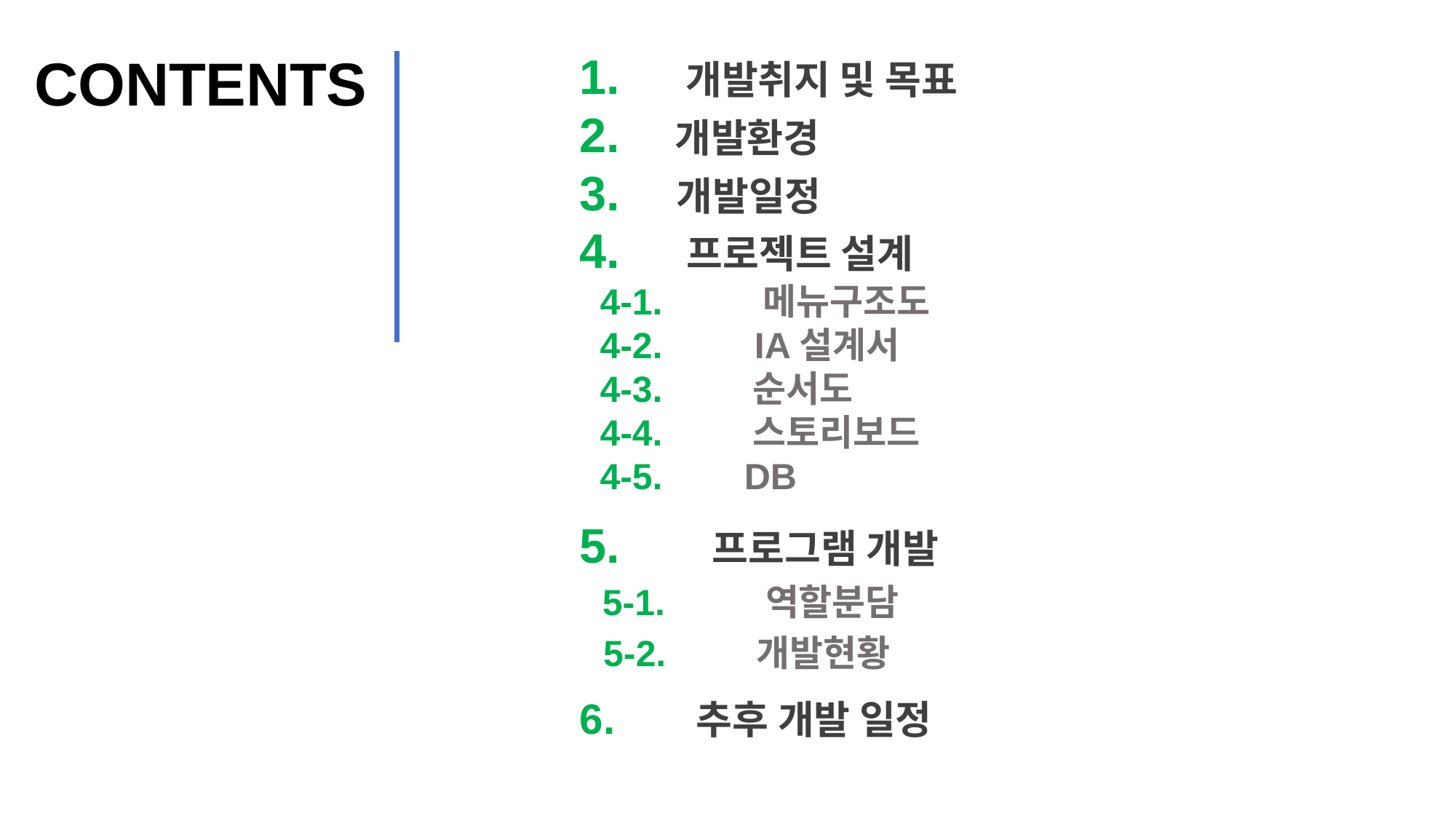

CONTENTS
1.    개발취지 및 목표
2.    개발환경
3.    개발일정
4.     프로젝트 설계
  4-1.         메뉴구조도
  4-2.         IA설계서
  4-3.        순서도
  4-4.        스토리보드
  4-5.        DB

5.      프로그램 개발
  5-1.         역할분담
  5-2.        개발현황

6.      추후 개발 일정